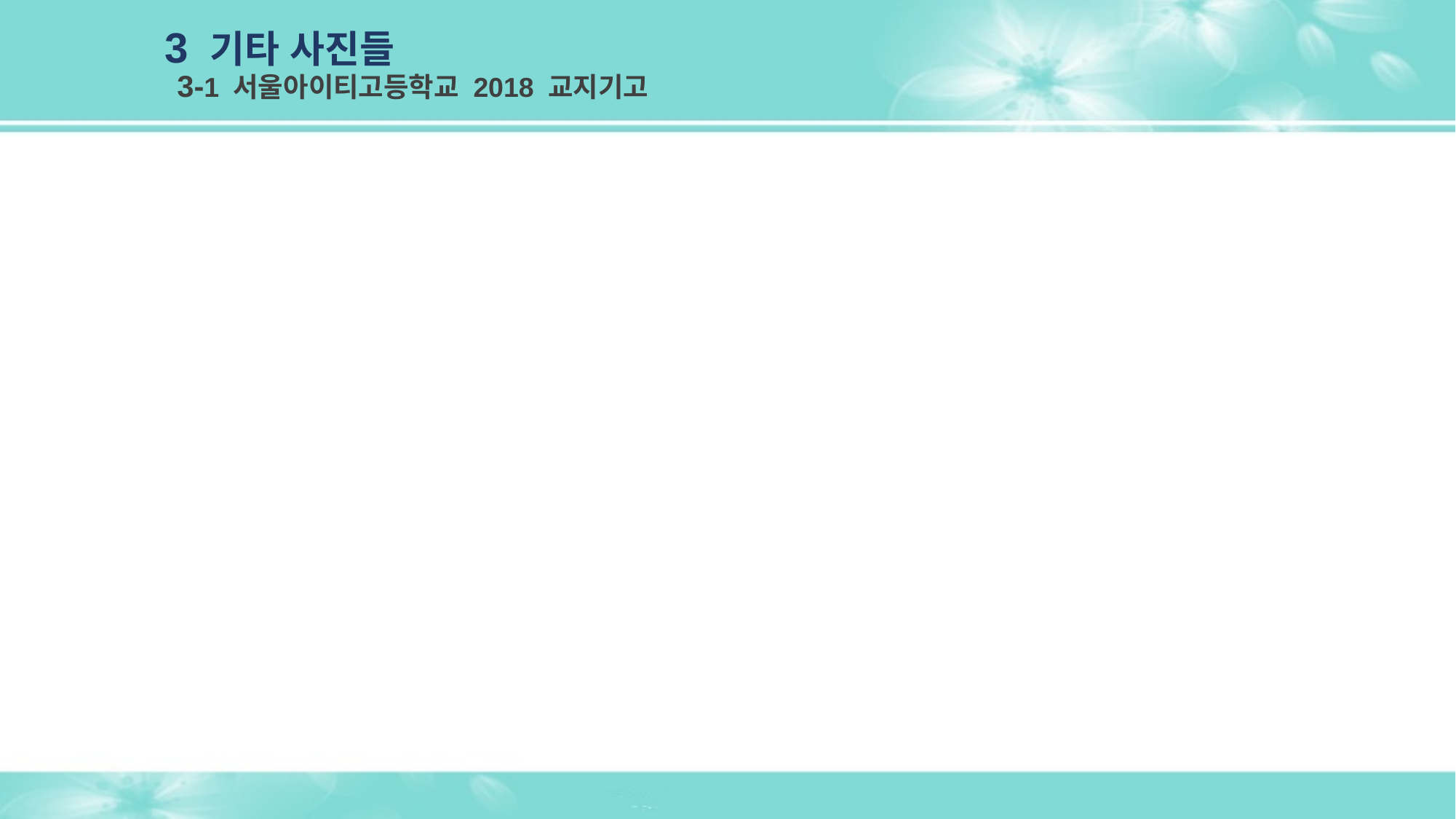

3 기타 사진들

3-1 서울아이티고등학교 2018 교지기고